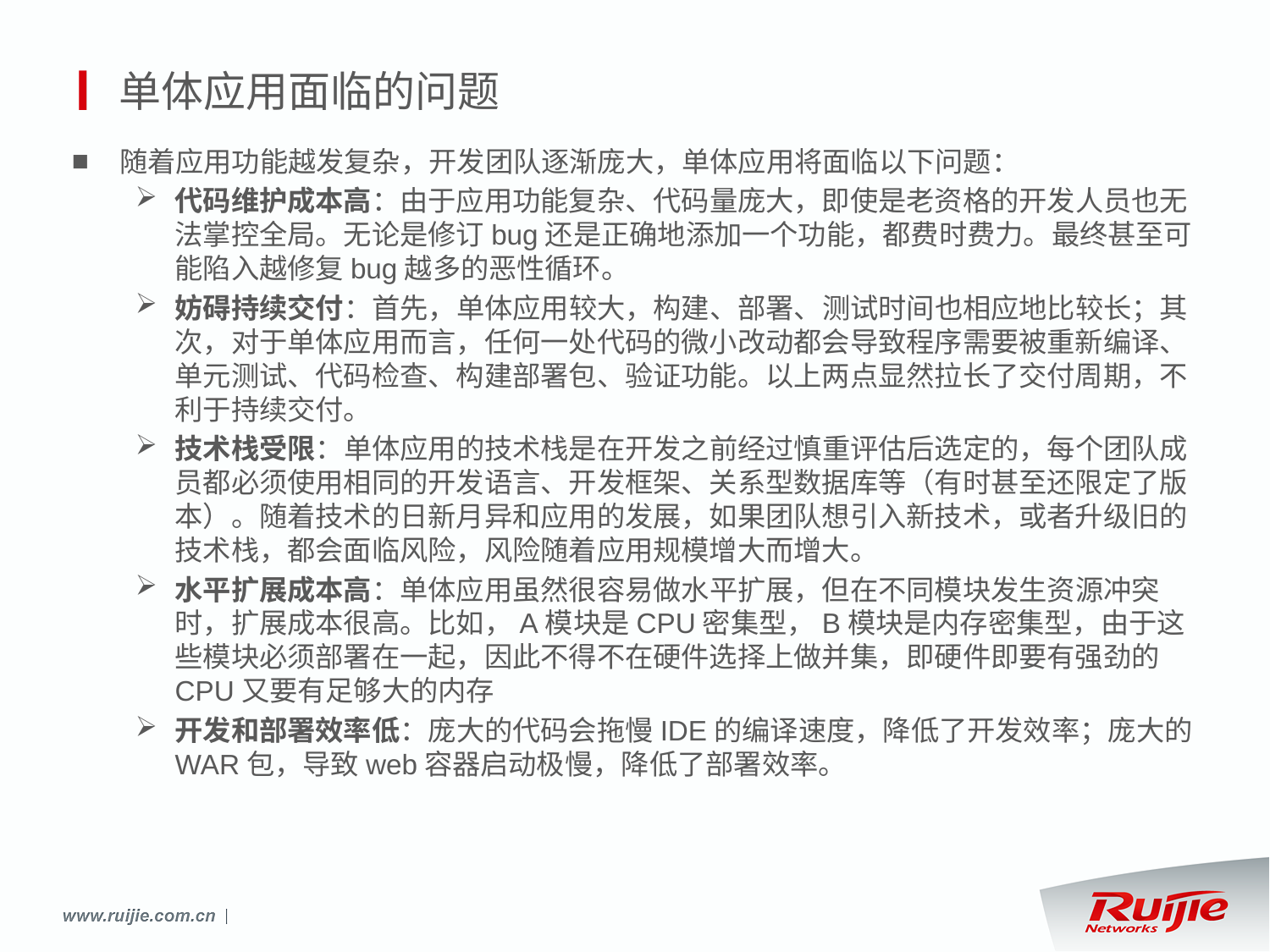

# 单体应用面临的问题
随着应用功能越发复杂，开发团队逐渐庞大，单体应用将面临以下问题：
代码维护成本高：由于应用功能复杂、代码量庞大，即使是老资格的开发人员也无法掌控全局。无论是修订bug还是正确地添加一个功能，都费时费力。最终甚至可能陷入越修复bug越多的恶性循环。
妨碍持续交付：首先，单体应用较大，构建、部署、测试时间也相应地比较长；其次，对于单体应用而言，任何一处代码的微小改动都会导致程序需要被重新编译、单元测试、代码检查、构建部署包、验证功能。以上两点显然拉长了交付周期，不利于持续交付。
技术栈受限：单体应用的技术栈是在开发之前经过慎重评估后选定的，每个团队成员都必须使用相同的开发语言、开发框架、关系型数据库等（有时甚至还限定了版本）。随着技术的日新月异和应用的发展，如果团队想引入新技术，或者升级旧的技术栈，都会面临风险，风险随着应用规模增大而增大。
水平扩展成本高：单体应用虽然很容易做水平扩展，但在不同模块发生资源冲突时，扩展成本很高。比如，A模块是CPU密集型，B模块是内存密集型，由于这些模块必须部署在一起，因此不得不在硬件选择上做并集，即硬件即要有强劲的CPU又要有足够大的内存
开发和部署效率低：庞大的代码会拖慢IDE的编译速度，降低了开发效率；庞大的WAR包，导致web容器启动极慢，降低了部署效率。